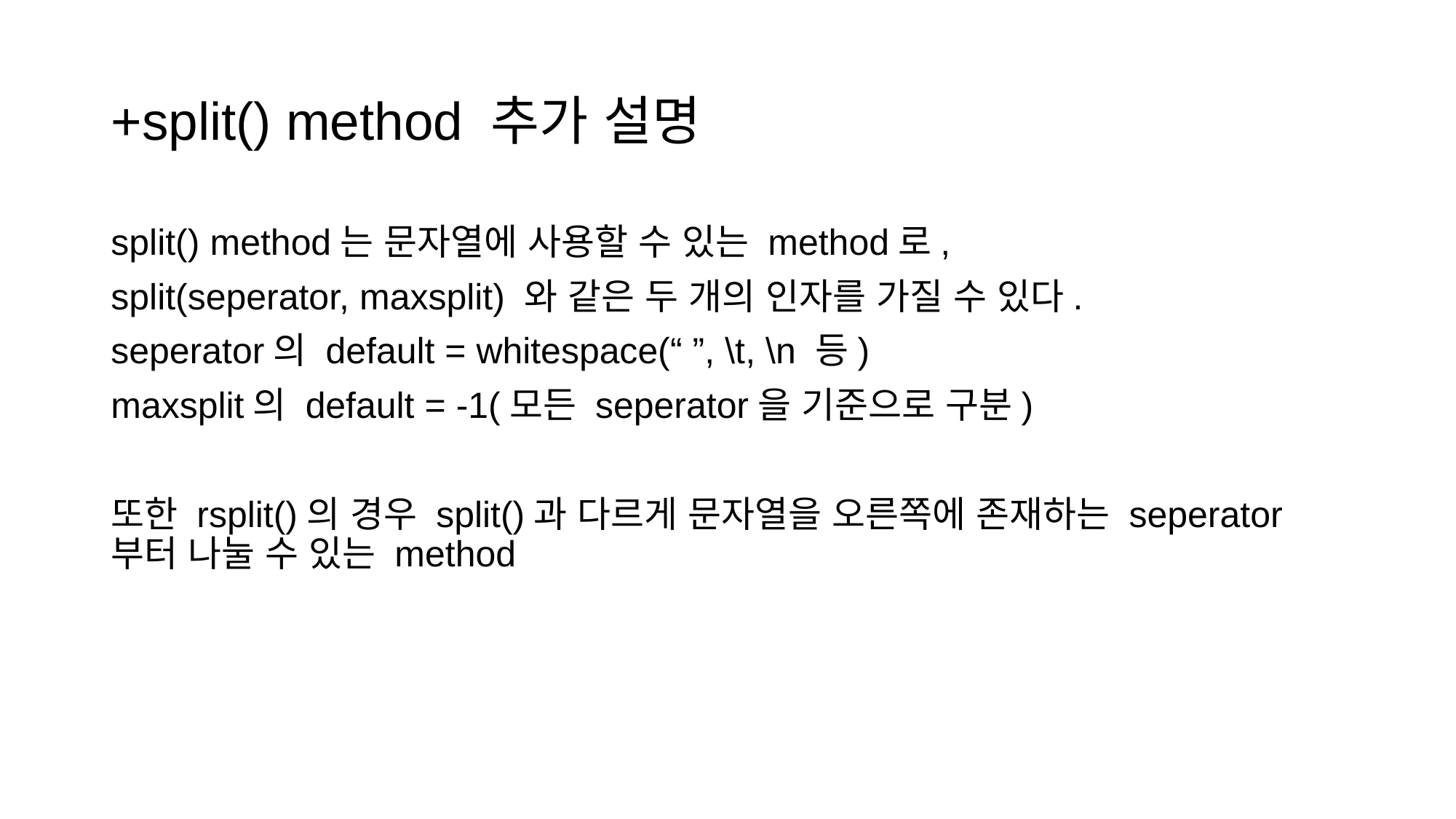

# +split() method 추가 설명
split() method는 문자열에 사용할 수 있는 method로,
split(seperator, maxsplit) 와 같은 두 개의 인자를 가질 수 있다.
seperator의 default = whitespace(“ ”, \t, \n 등)
maxsplit의 default = -1(모든 seperator을 기준으로 구분)

또한 rsplit()의 경우 split()과 다르게 문자열을 오른쪽에 존재하는 seperator부터 나눌 수 있는 method